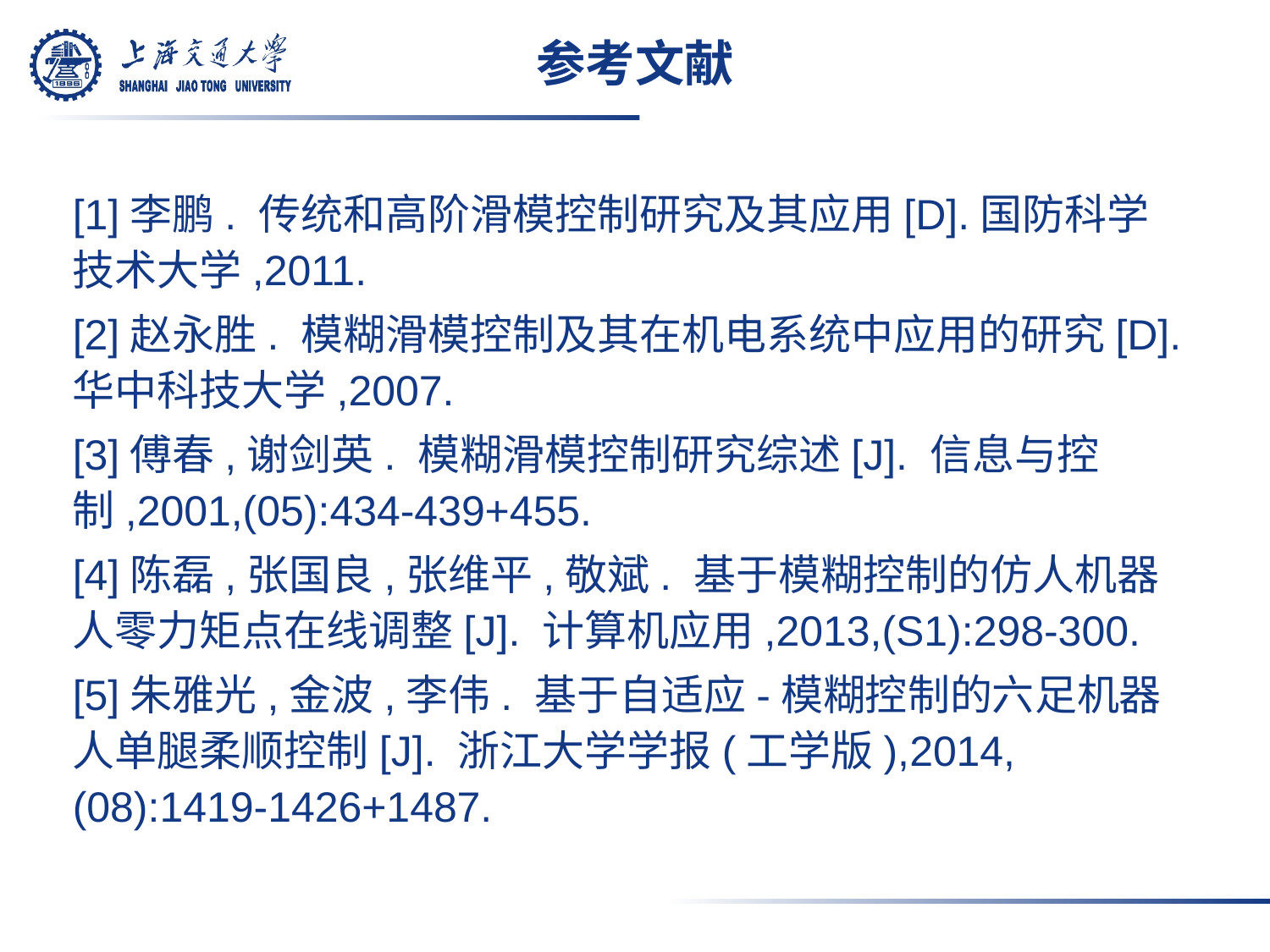

# 参考文献
[1]李鹏. 传统和高阶滑模控制研究及其应用[D].国防科学技术大学,2011.
[2]赵永胜. 模糊滑模控制及其在机电系统中应用的研究[D].华中科技大学,2007.
[3]傅春,谢剑英. 模糊滑模控制研究综述[J]. 信息与控制,2001,(05):434-439+455.
[4]陈磊,张国良,张维平,敬斌. 基于模糊控制的仿人机器人零力矩点在线调整[J]. 计算机应用,2013,(S1):298-300.
[5]朱雅光,金波,李伟. 基于自适应-模糊控制的六足机器人单腿柔顺控制[J]. 浙江大学学报(工学版),2014,(08):1419-1426+1487.